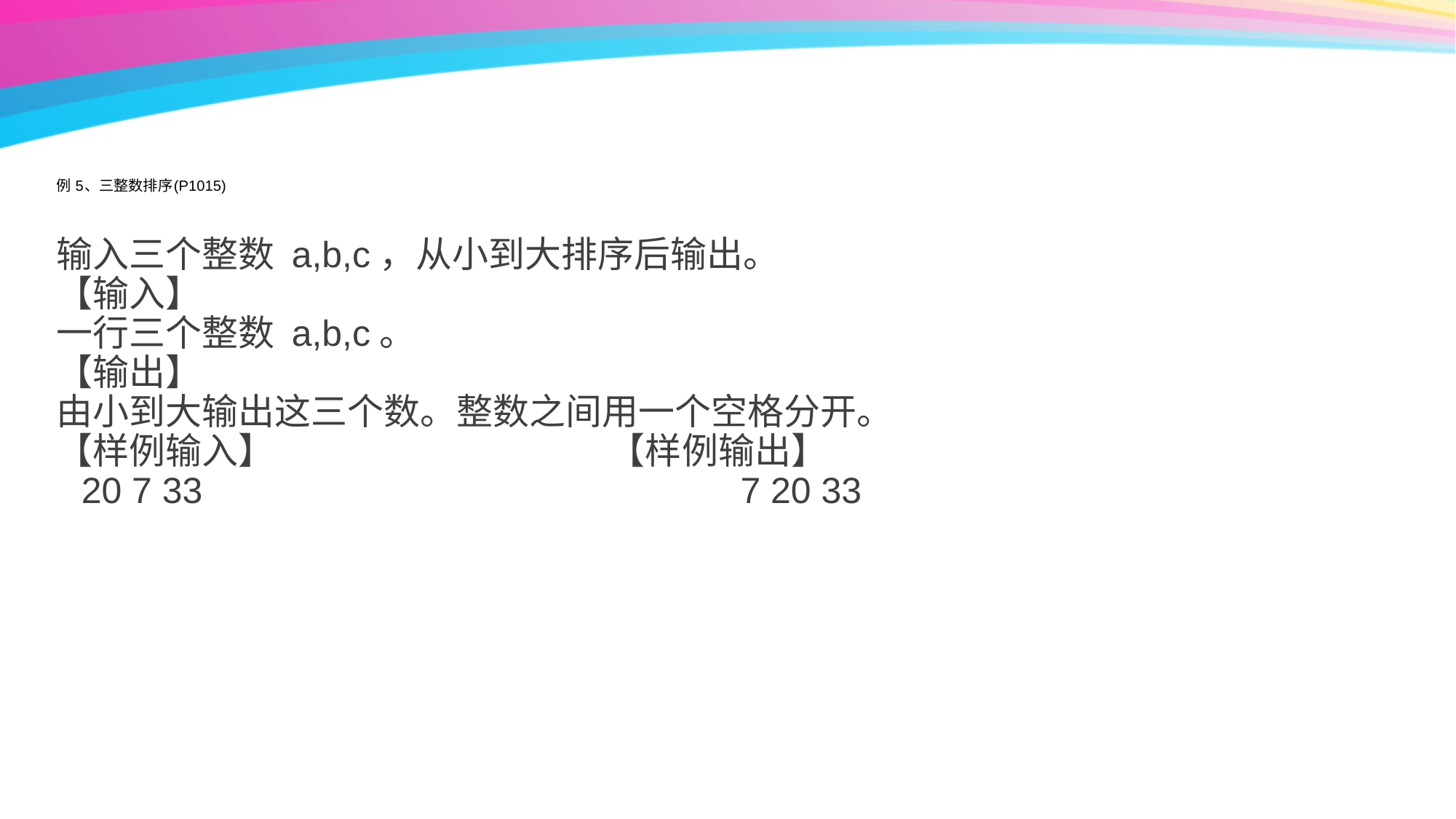

# 例 5、三整数排序(P1015)
输入三个整数 a,b,c，从小到大排序后输出。
【输入】
一行三个整数 a,b,c。
【输出】
由小到大输出这三个数。整数之间用一个空格分开。
【样例输入】                                         【样例输出】
  20 7 33                                                     7 20 33